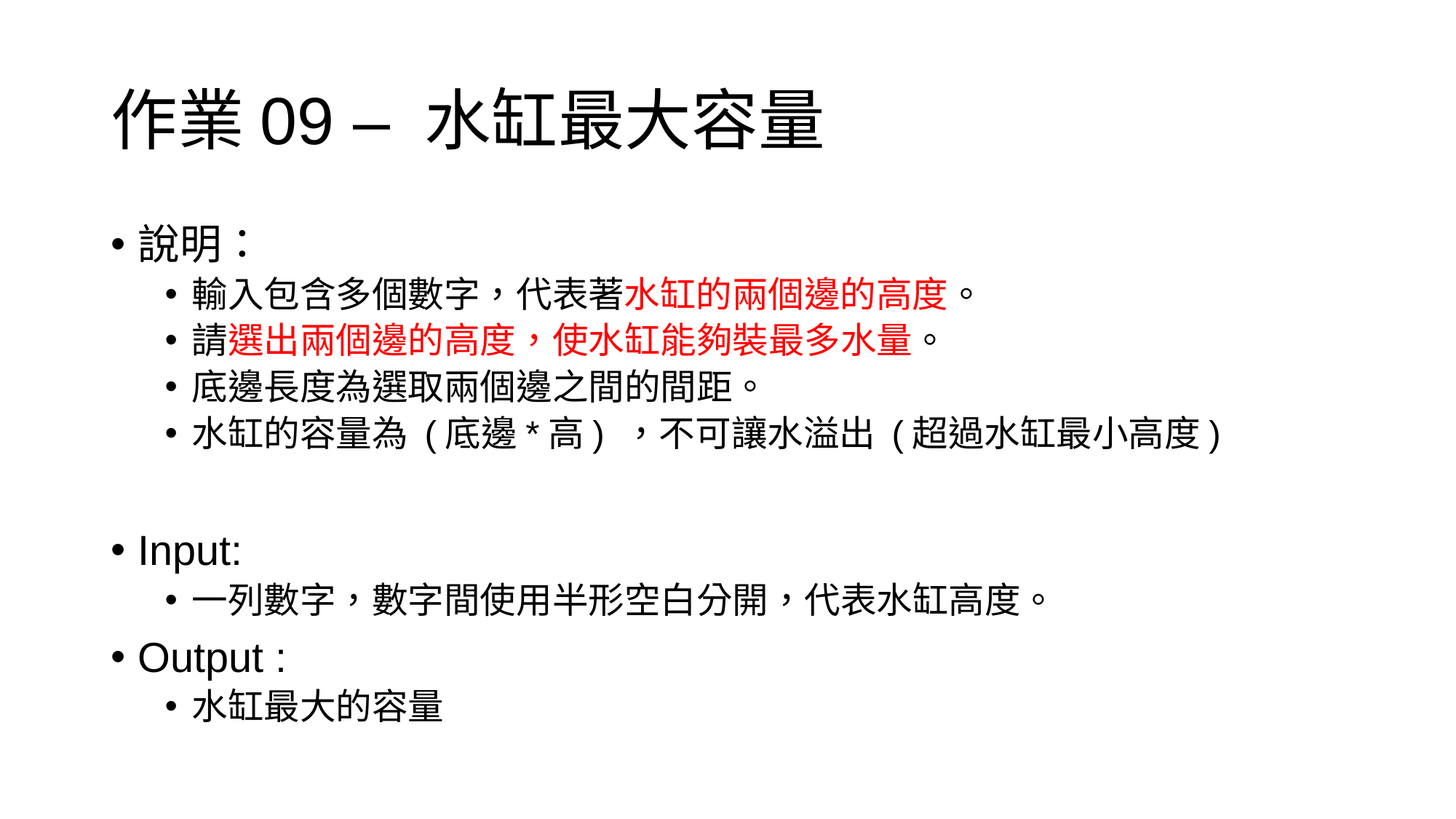

# 作業09 – 水缸最大容量
說明：
輸入包含多個數字，代表著水缸的兩個邊的高度。
請選出兩個邊的高度，使水缸能夠裝最多水量。
底邊長度為選取兩個邊之間的間距。
水缸的容量為 (底邊*高) ，不可讓水溢出 (超過水缸最小高度)

Input:
一列數字，數字間使用半形空白分開，代表水缸高度。
Output :
水缸最大的容量